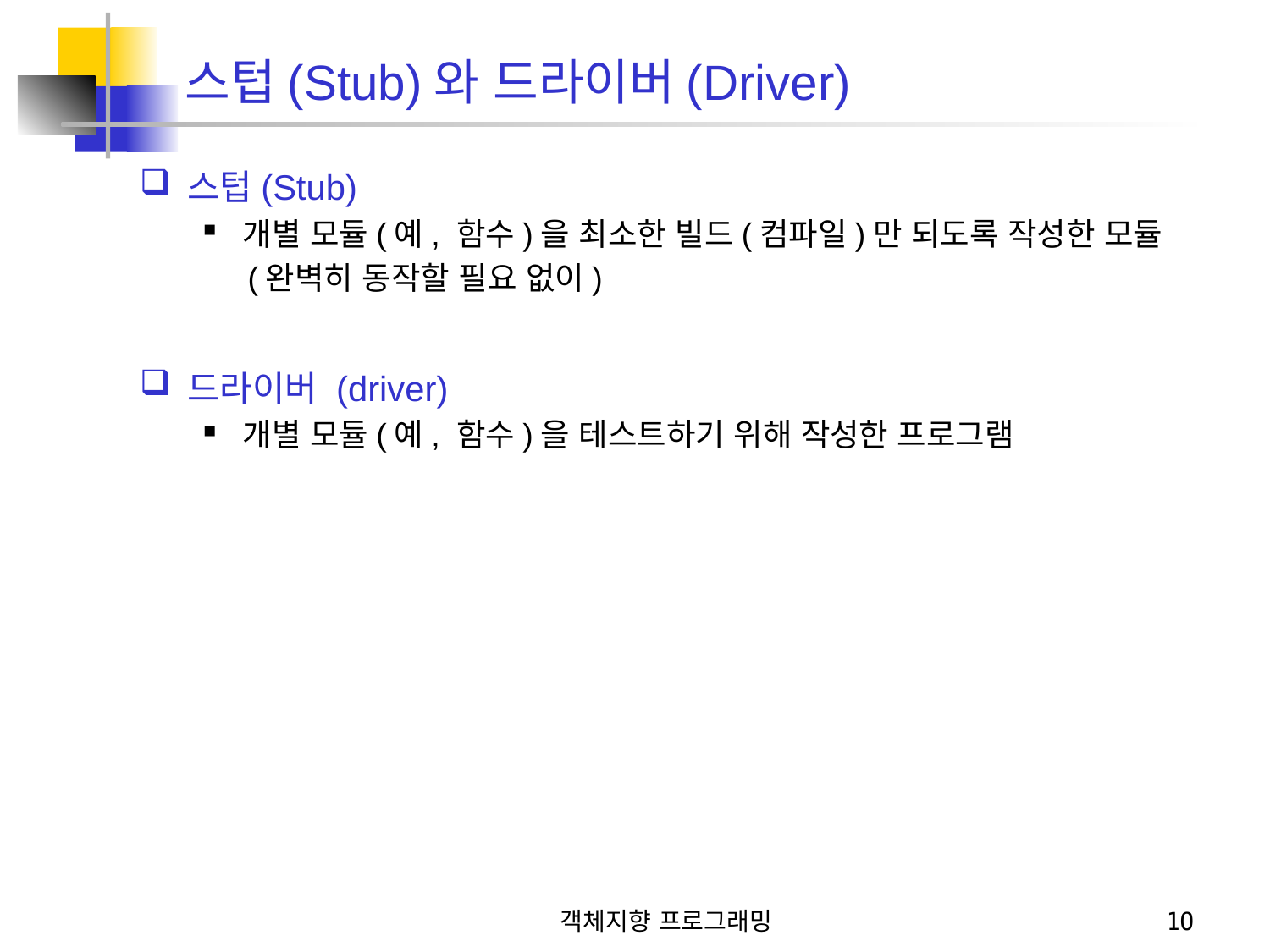

# 스텁(Stub)와 드라이버(Driver)
스텁(Stub)
개별 모듈(예, 함수)을 최소한 빌드(컴파일)만 되도록 작성한 모듈
     (완벽히 동작할 필요 없이)

드라이버 (driver)
개별 모듈(예, 함수)을 테스트하기 위해 작성한 프로그램
객체지향 프로그래밍
10